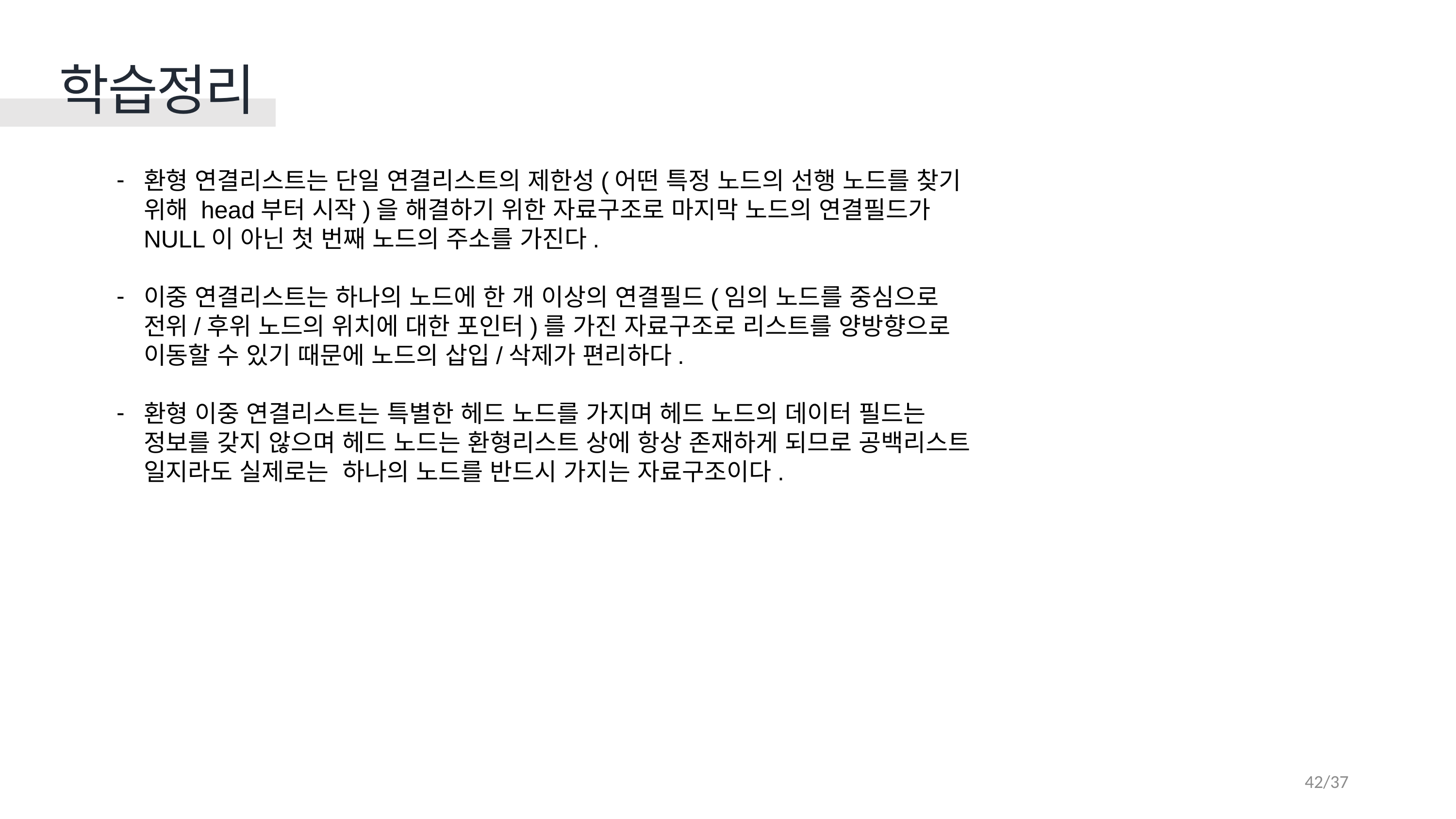

학습정리

환형 연결리스트는 단일 연결리스트의 제한성(어떤 특정 노드의 선행 노드를 찾기 위해 head부터 시작)을 해결하기 위한 자료구조로 마지막 노드의 연결필드가 NULL이 아닌 첫 번째 노드의 주소를 가진다.

이중 연결리스트는 하나의 노드에 한 개 이상의 연결필드(임의 노드를 중심으로 전위/후위 노드의 위치에 대한 포인터)를 가진 자료구조로 리스트를 양방향으로 이동할 수 있기 때문에 노드의 삽입/삭제가 편리하다.

환형 이중 연결리스트는 특별한 헤드 노드를 가지며 헤드 노드의 데이터 필드는 정보를 갖지 않으며 헤드 노드는 환형리스트 상에 항상 존재하게 되므로 공백리스트 일지라도 실제로는  하나의 노드를 반드시 가지는 자료구조이다.
42/37